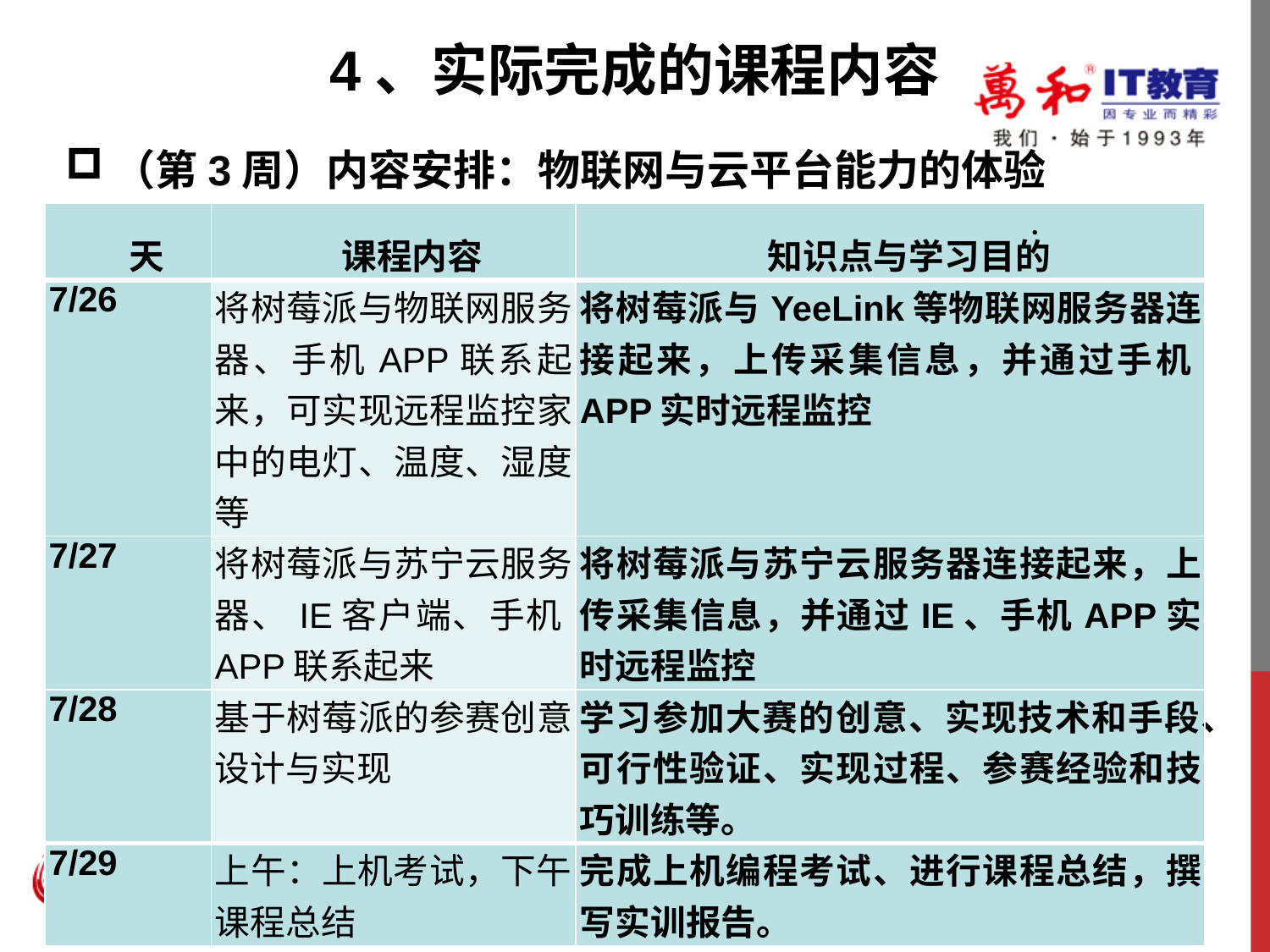

# 4、实际完成的课程内容
（第3周）内容安排：物联网与云平台能力的体验
| 天 | 课程内容 | 知识点与学习目的 |
| --- | --- | --- |
| 7/26 | 将树莓派与物联网服务器、手机APP联系起来，可实现远程监控家中的电灯、温度、湿度等 | 将树莓派与YeeLink等物联网服务器连接起来，上传采集信息，并通过手机APP实时远程监控 |
| 7/27 | 将树莓派与苏宁云服务器、IE客户端、手机APP联系起来 | 将树莓派与苏宁云服务器连接起来，上传采集信息，并通过IE、手机APP实时远程监控 |
| 7/28 | 基于树莓派的参赛创意设计与实现 | 学习参加大赛的创意、实现技术和手段、可行性验证、实现过程、参赛经验和技巧训练等。 |
| 7/29 | 上午：上机考试，下午：课程总结 | 完成上机编程考试、进行课程总结，撰写实训报告。 |